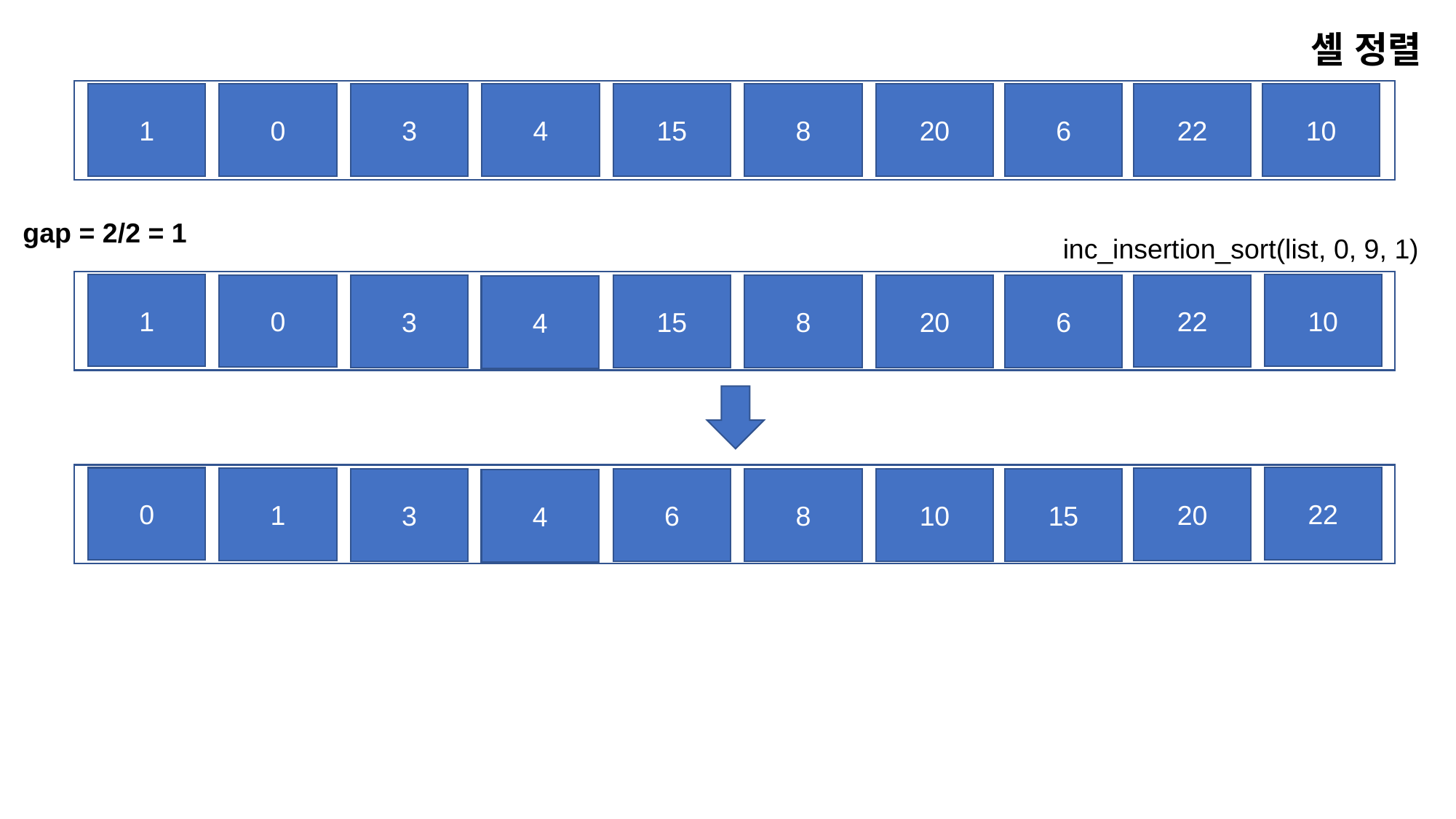

셸 정렬

0
3
4
15
8
20
6
22
10
1
gap = 2/2 = 1
inc_insertion_sort(list, 0, 9, 1)

10
1
0
22
8
20
6
3
15
4

22
0
1
20
8
10
15
3
6
4